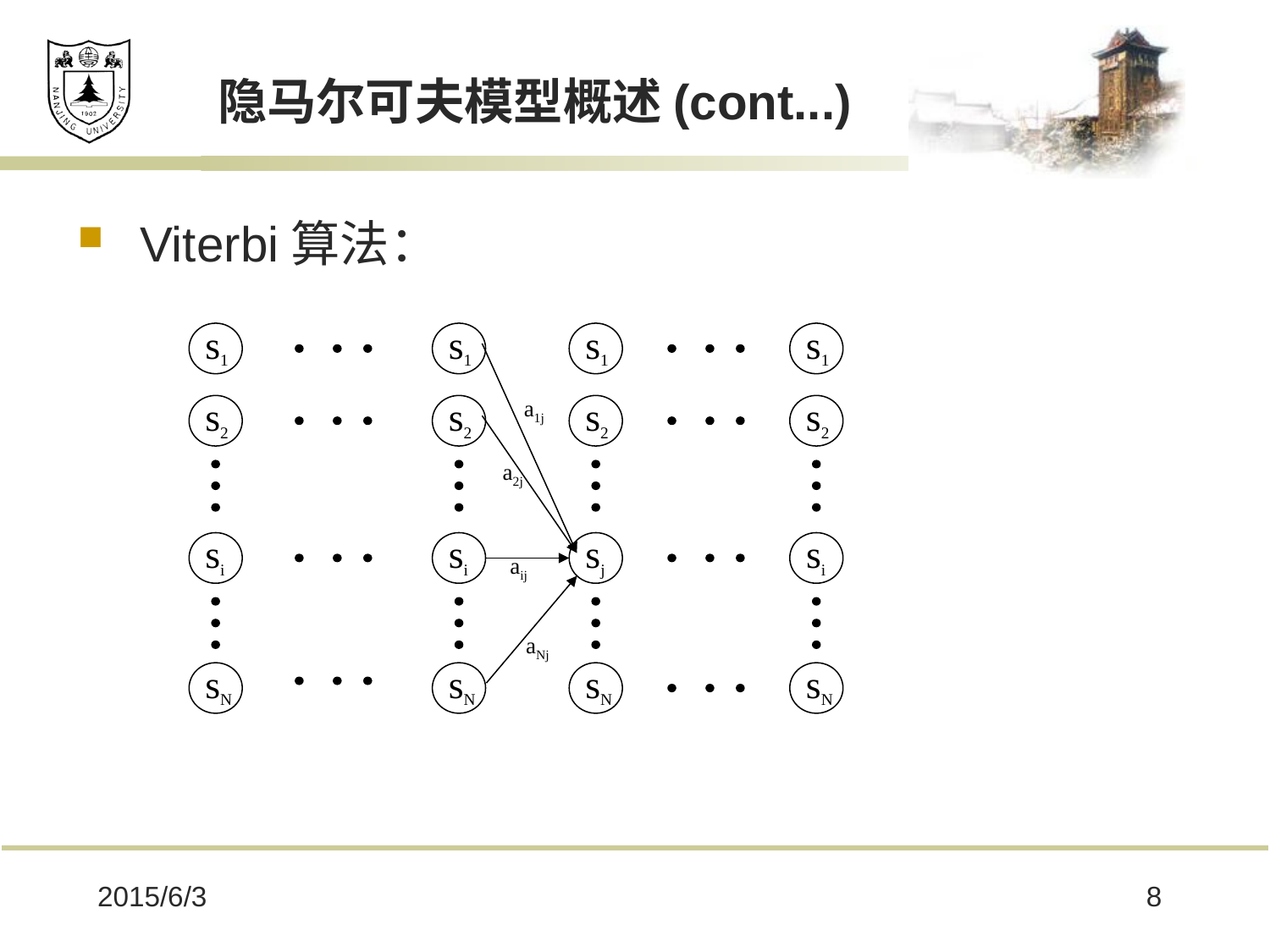

# 隐马尔可夫模型概述(cont...)
Viterbi算法：

s1

s2

si

sN

s1

s2

si

sN

s1

s2

sj

sN

s1

s2

si

sN

a1j

a2j
aij

aNj

2015/6/3
8